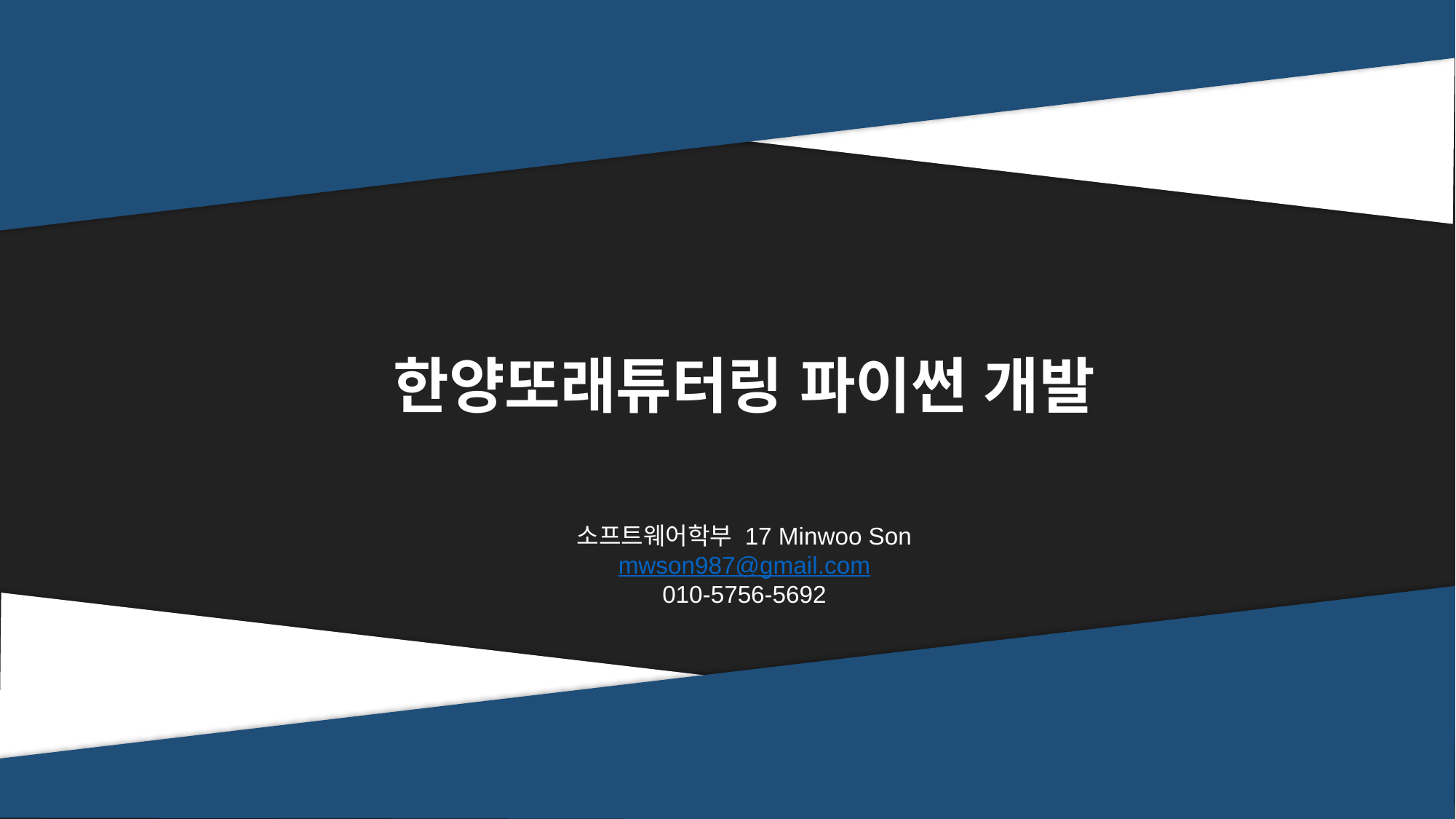

한양또래튜터링 파이썬 개발

소프트웨어학부 17 Minwoo Son
mwson987@gmail.com
010-5756-5692